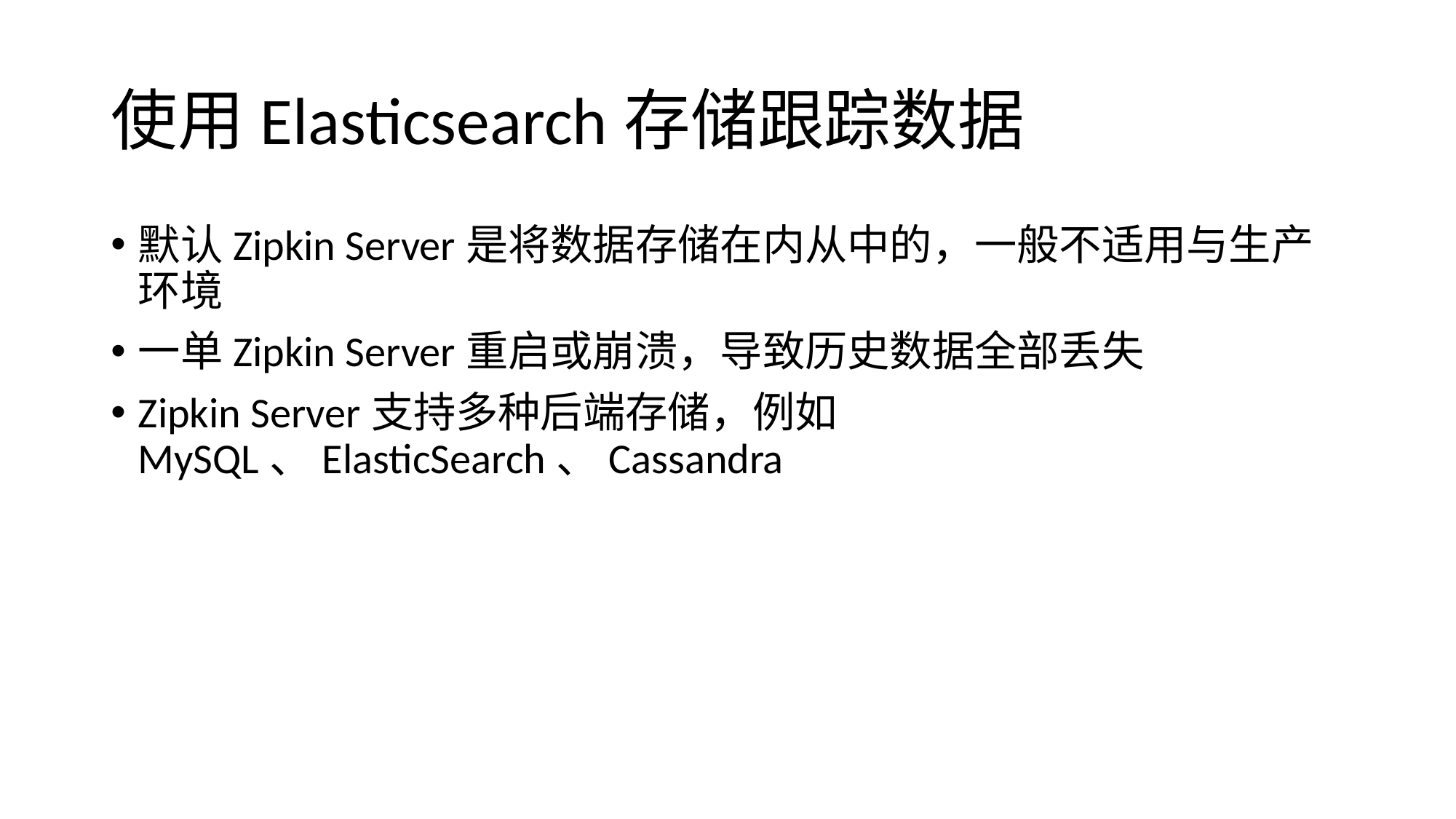

# 使用Elasticsearch存储跟踪数据
默认Zipkin Server是将数据存储在内从中的，一般不适用与生产环境
一单Zipkin Server重启或崩溃，导致历史数据全部丢失
Zipkin Server支持多种后端存储，例如MySQL、ElasticSearch、Cassandra